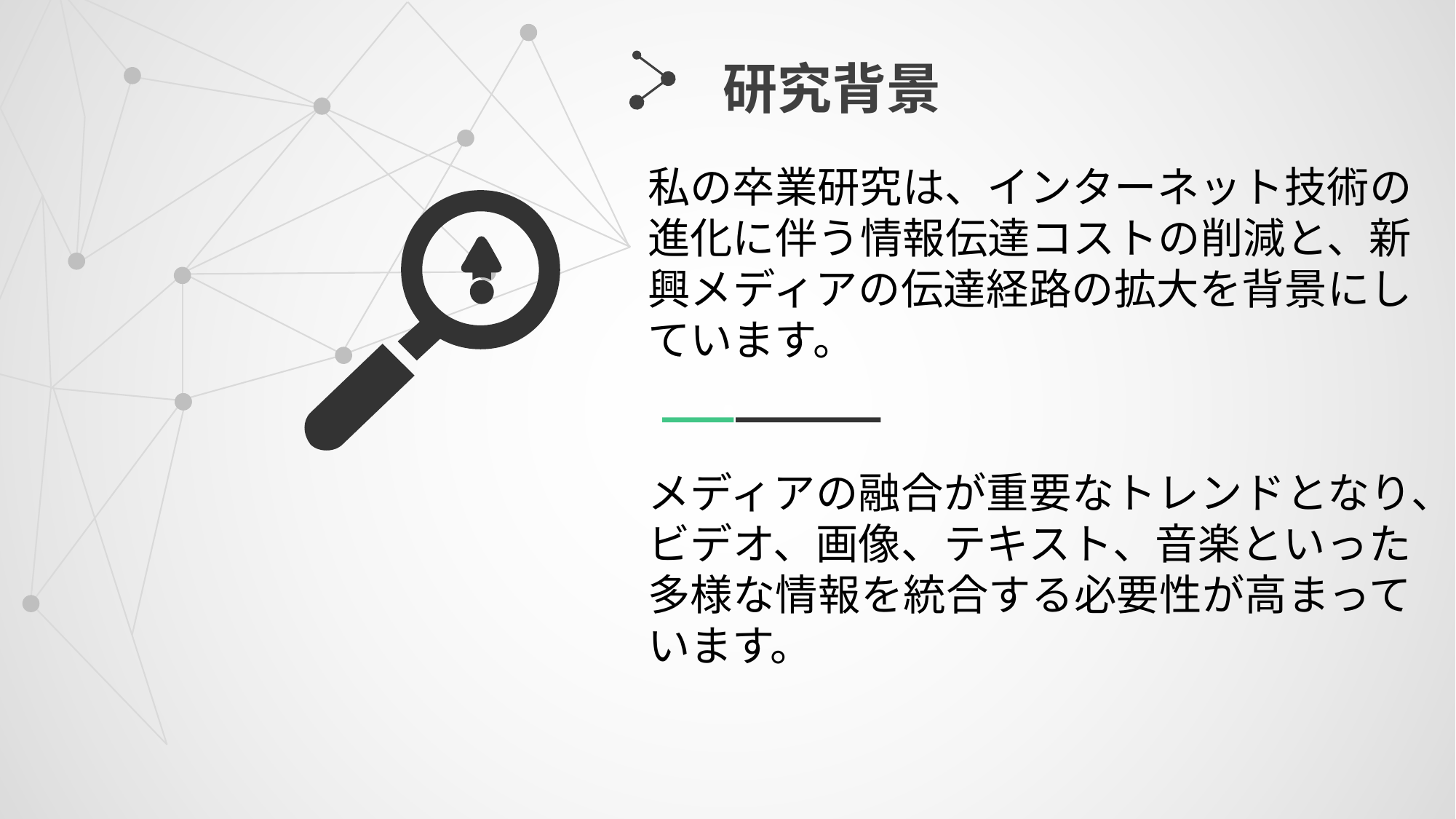

研究背景
私の卒業研究は、インターネット技術の進化に伴う情報伝達コストの削減と、新興メディアの伝達経路の拡大を背景にしています。

メディアの融合が重要なトレンドとなり、ビデオ、画像、テキスト、音楽といった多様な情報を統合する必要性が高まっています。